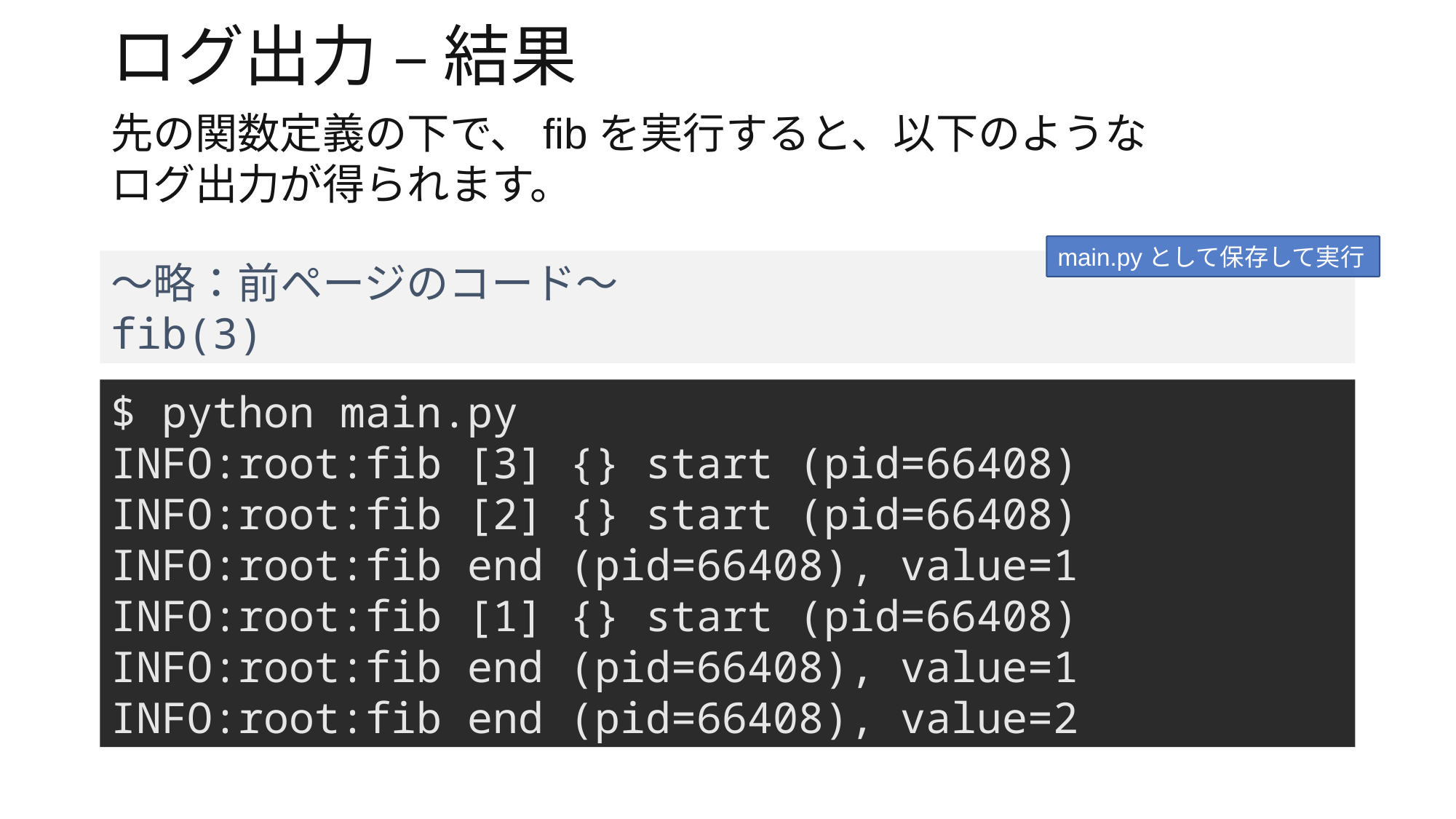

# ログ出力 – 結果
先の関数定義の下で、fibを実行すると、以下のような
ログ出力が得られます。
main.pyとして保存して実行
〜略：前ページのコード〜
fib(3)
$ python main.py
INFO:root:fib [3] {} start (pid=66408)
INFO:root:fib [2] {} start (pid=66408)
INFO:root:fib end (pid=66408), value=1
INFO:root:fib [1] {} start (pid=66408)
INFO:root:fib end (pid=66408), value=1
INFO:root:fib end (pid=66408), value=2